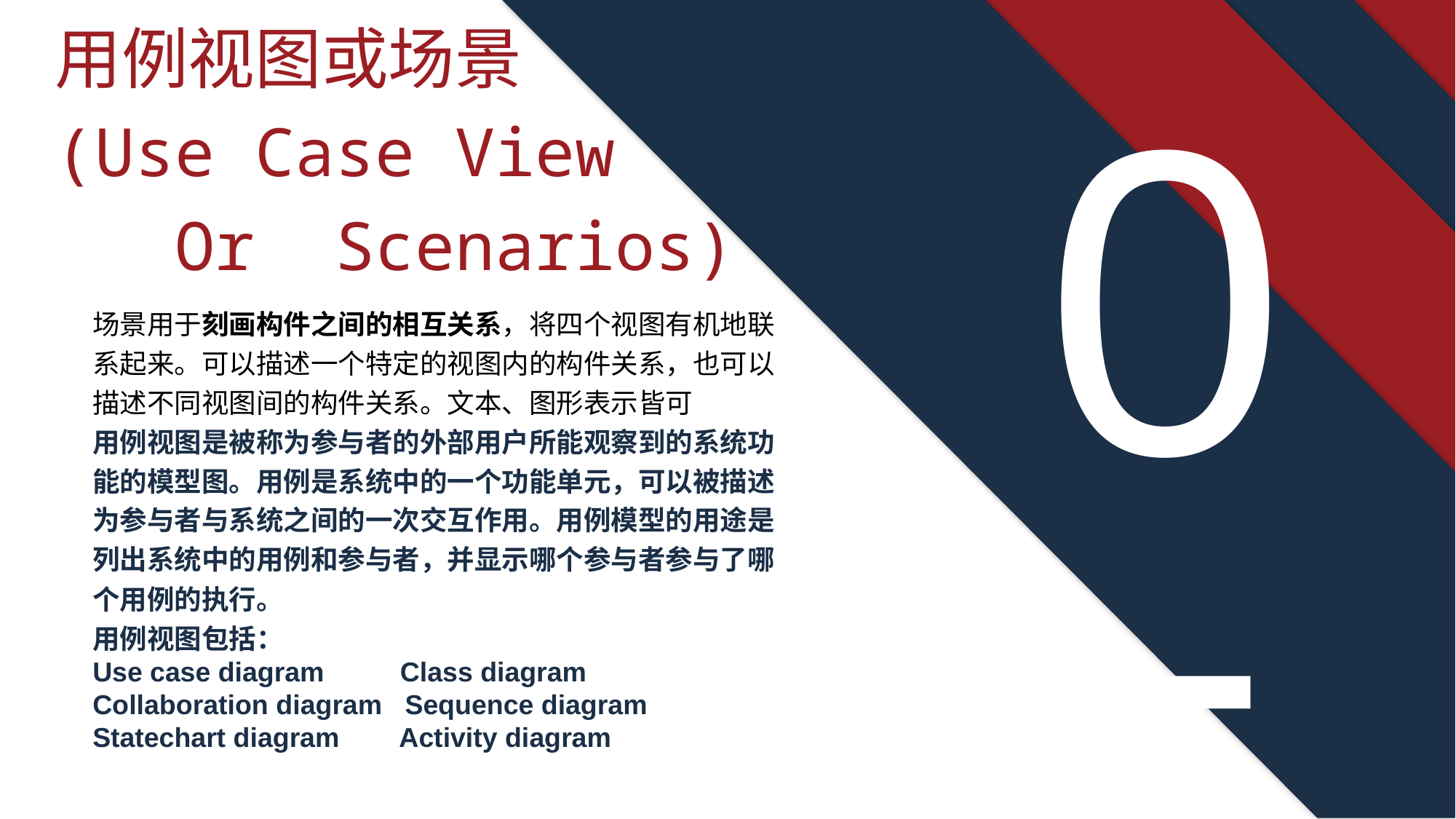

05
用例视图或场景
(Use Case View
   Or  Scenarios)
场景用于刻画构件之间的相互关系，将四个视图有机地联系起来。可以描述一个特定的视图内的构件关系，也可以描述不同视图间的构件关系。文本、图形表示皆可
用例视图是被称为参与者的外部用户所能观察到的系统功能的模型图。用例是系统中的一个功能单元，可以被描述为参与者与系统之间的一次交互作用。用例模型的用途是列出系统中的用例和参与者，并显示哪个参与者参与了哪个用例的执行。
用例视图包括：
Use case diagram          Class diagram
Collaboration diagram   Sequence diagram
Statechart diagram        Activity diagram